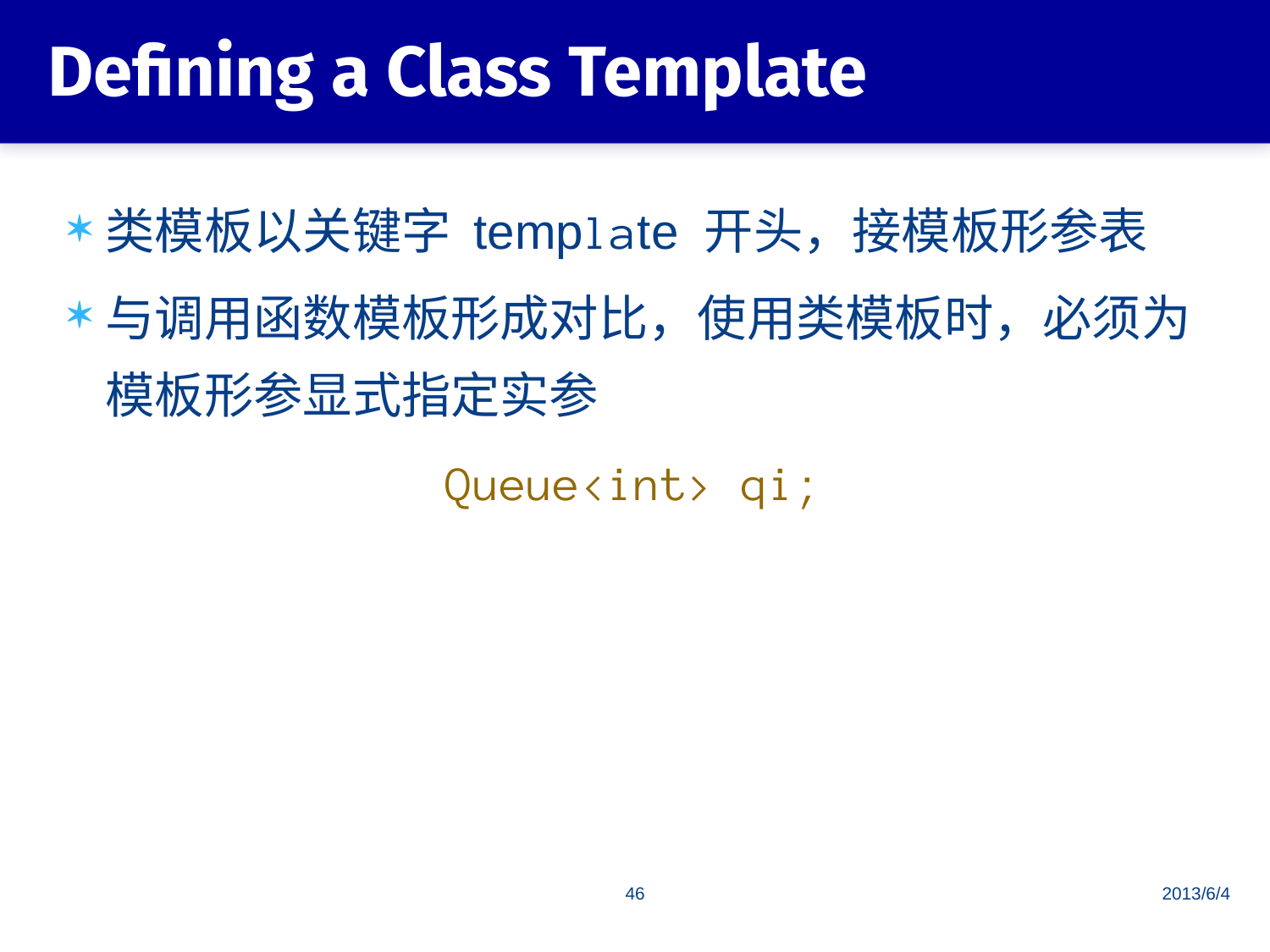

# Defining a Class Template
类模板以关键字 template 开头，接模板形参表
与调用函数模板形成对比，使用类模板时，必须为模板形参显式指定实参
Queue<int> qi;
46
2013/6/4